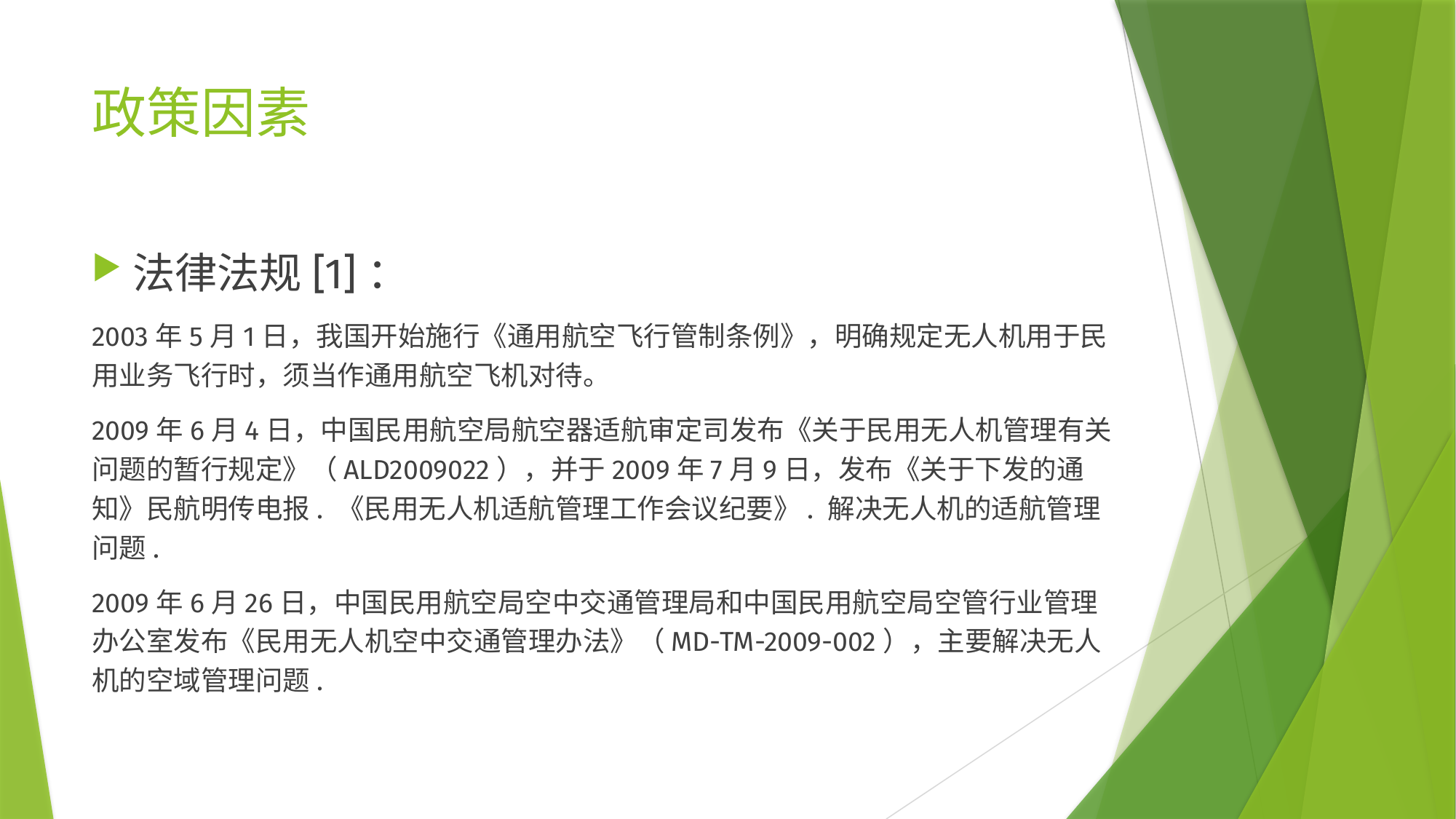

# 政策因素
法律法规[1]：
2003年5月1日，我国开始施行《通用航空飞行管制条例》，明确规定无人机用于民用业务飞行时，须当作通用航空飞机对待。
2009年6月4日，中国民用航空局航空器适航审定司发布《关于民用无人机管理有关问题的暂行规定》（ALD2009022），并于2009年7月9日，发布《关于下发的通知》民航明传电报. 《民用无人机适航管理工作会议纪要》. 解决无人机的适航管理问题.
2009年6月26日，中国民用航空局空中交通管理局和中国民用航空局空管行业管理办公室发布《民用无人机空中交通管理办法》（MD-TM-2009-002），主要解决无人机的空域管理问题.